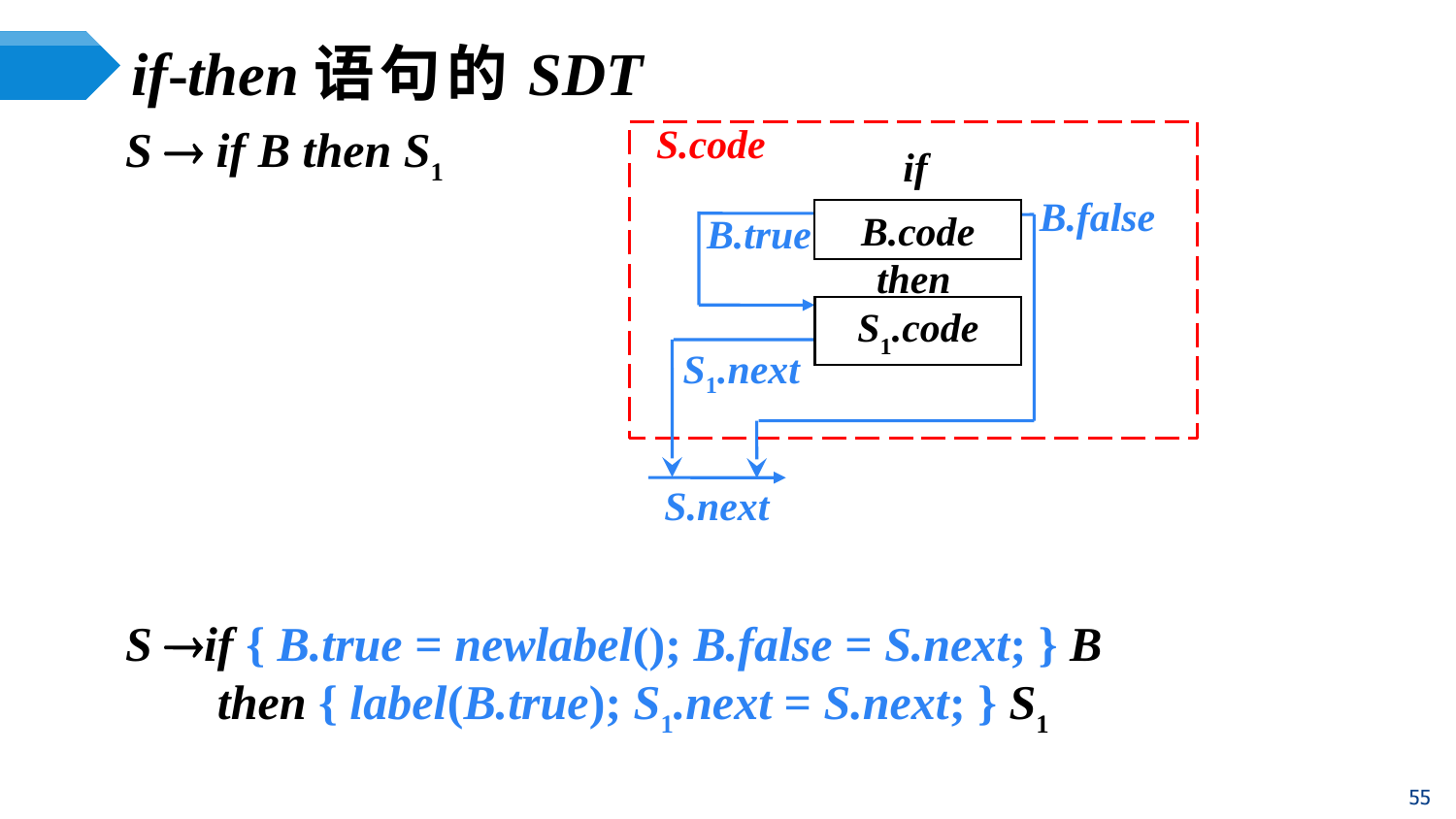

# if-then语句的SDT
S.code
if
B.false
B.code
B.true

then
S1.code

S1.next

S.next

S → if B then S1

S →if { B.true = newlabel(); B.false = S.next; } B
	    then { label(B.true); S1.next = S.next; } S1
55